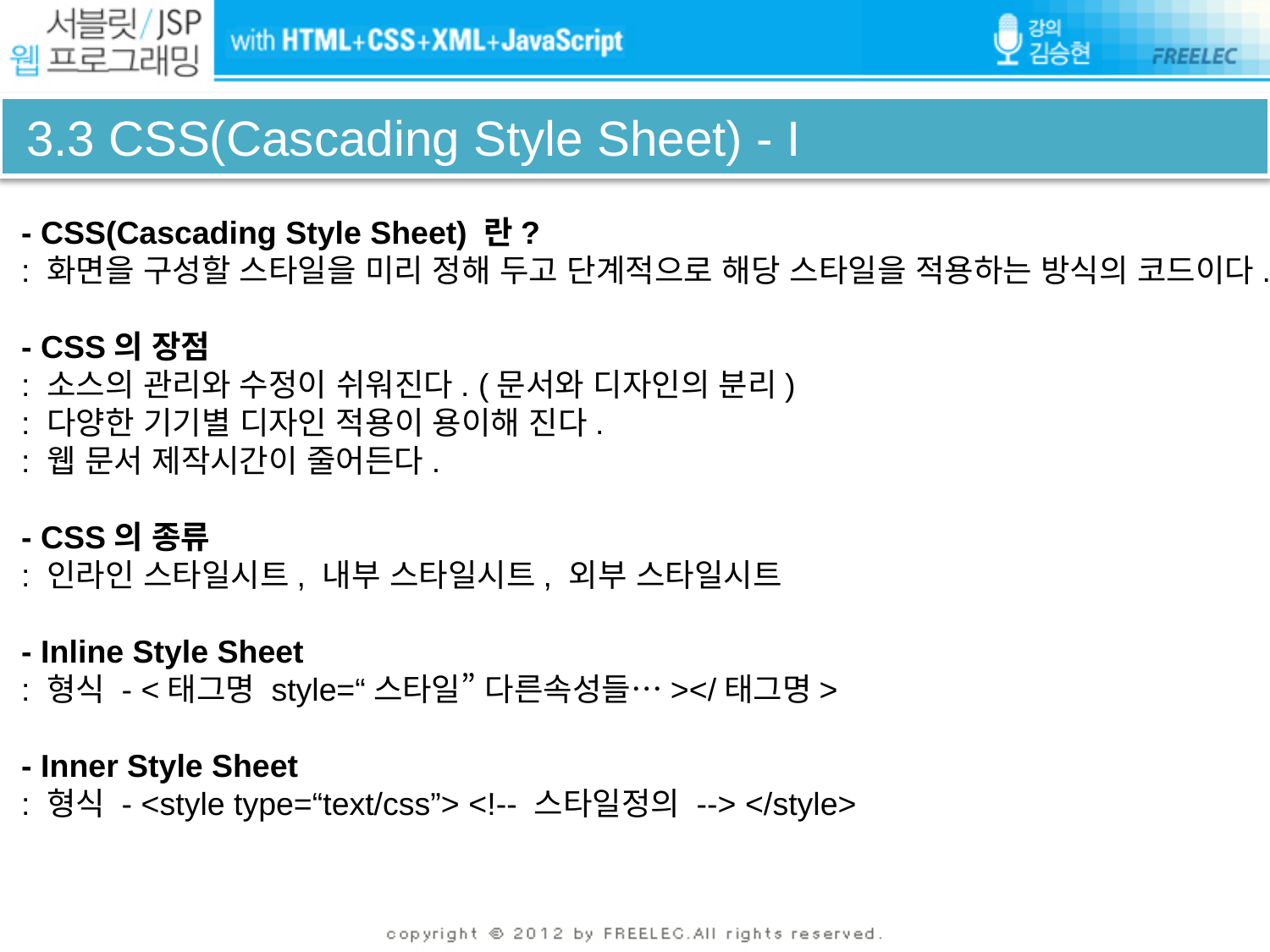

# 3.3 CSS(Cascading Style Sheet) - I
 - CSS(Cascading Style Sheet) 란?
 : 화면을 구성할 스타일을 미리 정해 두고 단계적으로 해당 스타일을 적용하는 방식의 코드이다.

 - CSS의 장점
 : 소스의 관리와 수정이 쉬워진다. (문서와 디자인의 분리)
 : 다양한 기기별 디자인 적용이 용이해 진다.
 : 웹 문서 제작시간이 줄어든다.

 - CSS의 종류
 : 인라인 스타일시트, 내부 스타일시트, 외부 스타일시트

 - Inline Style Sheet
 : 형식 - <태그명 style=“스타일” 다른속성들…></태그명>

 - Inner Style Sheet
 : 형식 - <style type=“text/css”> <!-- 스타일정의 --> </style>